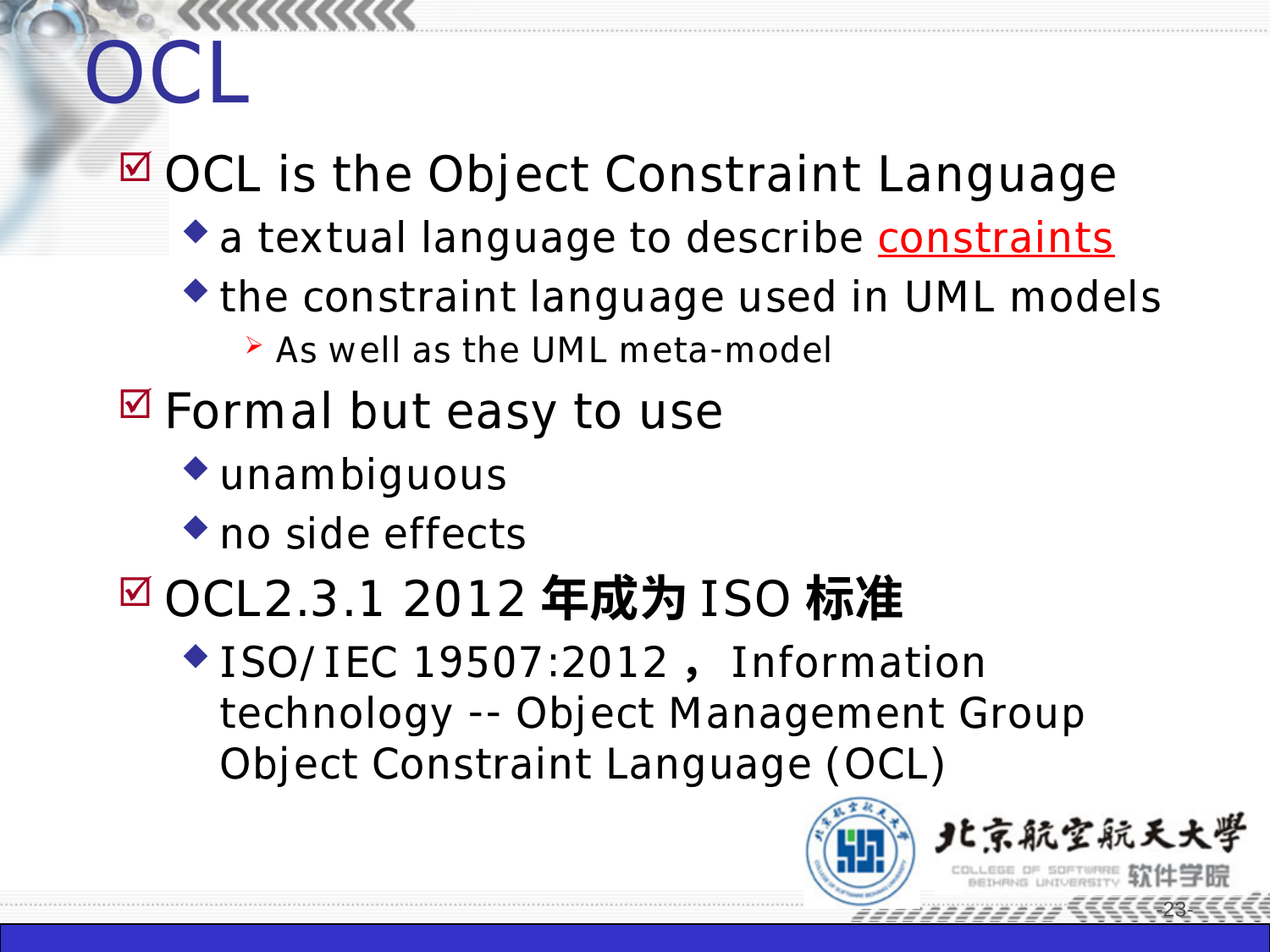

# OCL
OCL is the Object Constraint Language
a textual language to describe constraints
the constraint language used in UML models
As well as the UML meta-model
Formal but easy to use
unambiguous
no side effects
OCL2.3.1 2012年成为ISO标准
ISO/IEC 19507:2012，Information technology -- Object Management Group Object Constraint Language (OCL)

-23-